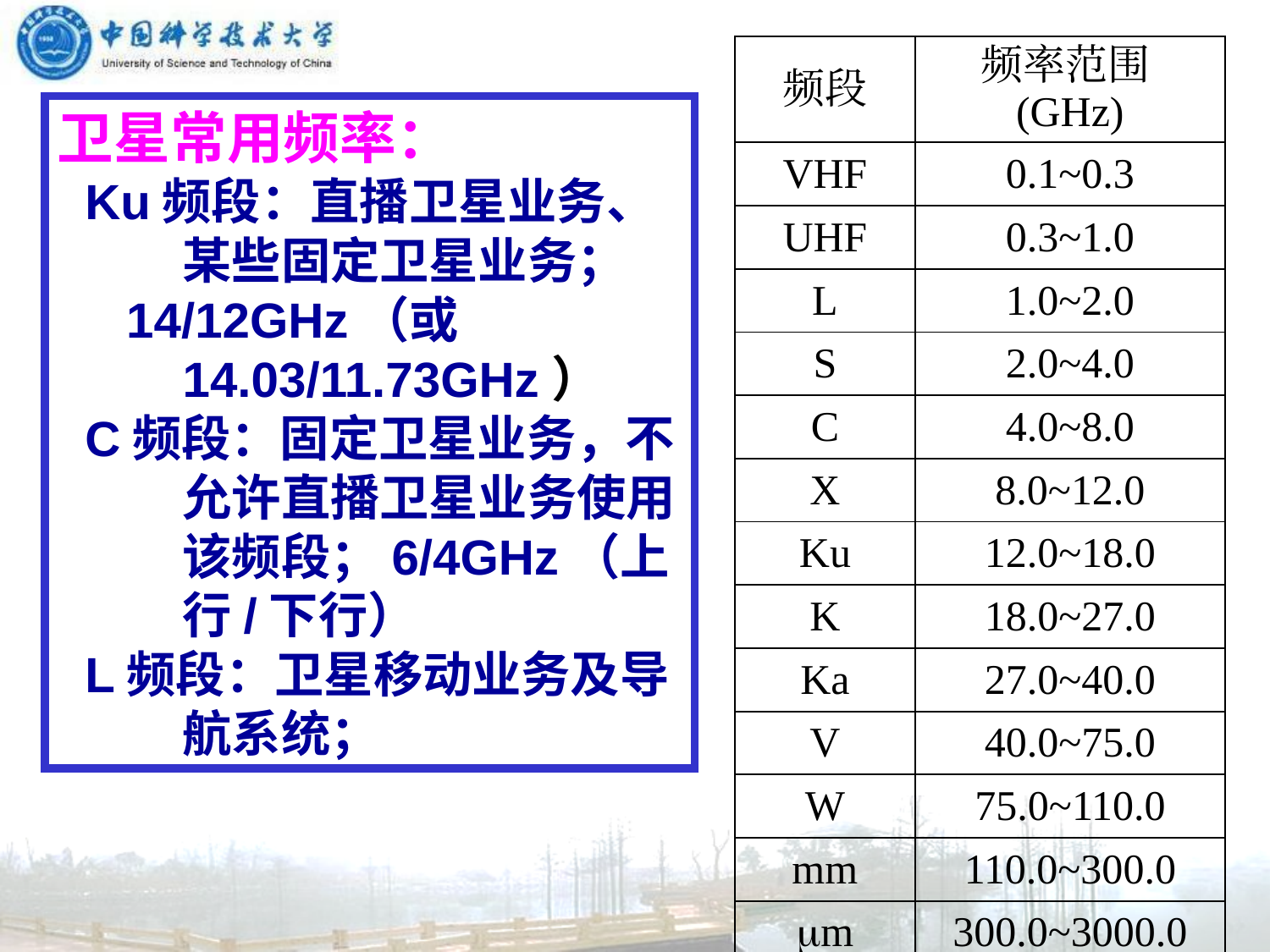

| 频段 | 频率范围(GHz) |
| --- | --- |
| VHF | 0.1~0.3 |
| UHF | 0.3~1.0 |
| L | 1.0~2.0 |
| S | 2.0~4.0 |
| C | 4.0~8.0 |
| X | 8.0~12.0 |
| Ku | 12.0~18.0 |
| K | 18.0~27.0 |
| Ka | 27.0~40.0 |
| V | 40.0~75.0 |
| W | 75.0~110.0 |
| mm | 110.0~300.0 |
| μm | 300.0~3000.0 |
卫星常用频率：
  Ku频段：直播卫星业务、某些固定卫星业务；
     14/12GHz（或14.03/11.73GHz）
  C频段：固定卫星业务，不允许直播卫星业务使用该频段；6/4GHz（上行/下行）
  L频段：卫星移动业务及导航系统；